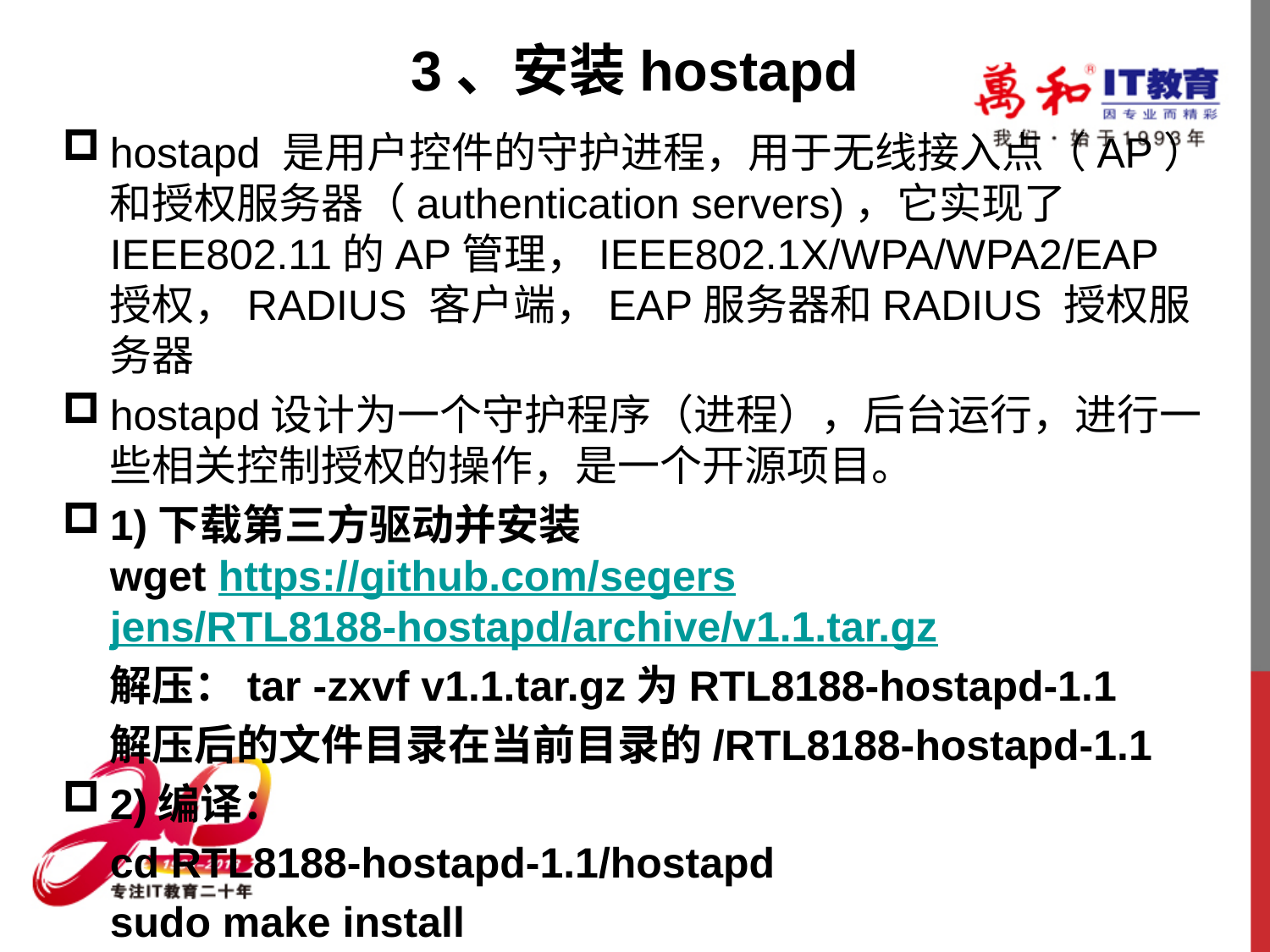

# 3、安装hostapd
hostapd 是用户控件的守护进程，用于无线接入点（AP）和授权服务器（authentication servers)，它实现了IEEE802.11的AP管理，IEEE802.1X/WPA/WPA2/EAP授权，RADIUS 客户端，EAP服务器和RADIUS 授权服务器
hostapd设计为一个守护程序（进程），后台运行，进行一些相关控制授权的操作，是一个开源项目。
1)下载第三方驱动并安装
wget https://github.com/segersjens/RTL8188-hostapd/archive/v1.1.tar.gz
	解压：tar -zxvf v1.1.tar.gz为RTL8188-hostapd-1.1
	解压后的文件目录在当前目录的/RTL8188-hostapd-1.1
2)编译：
	cd RTL8188-hostapd-1.1/hostapd
	sudo make install